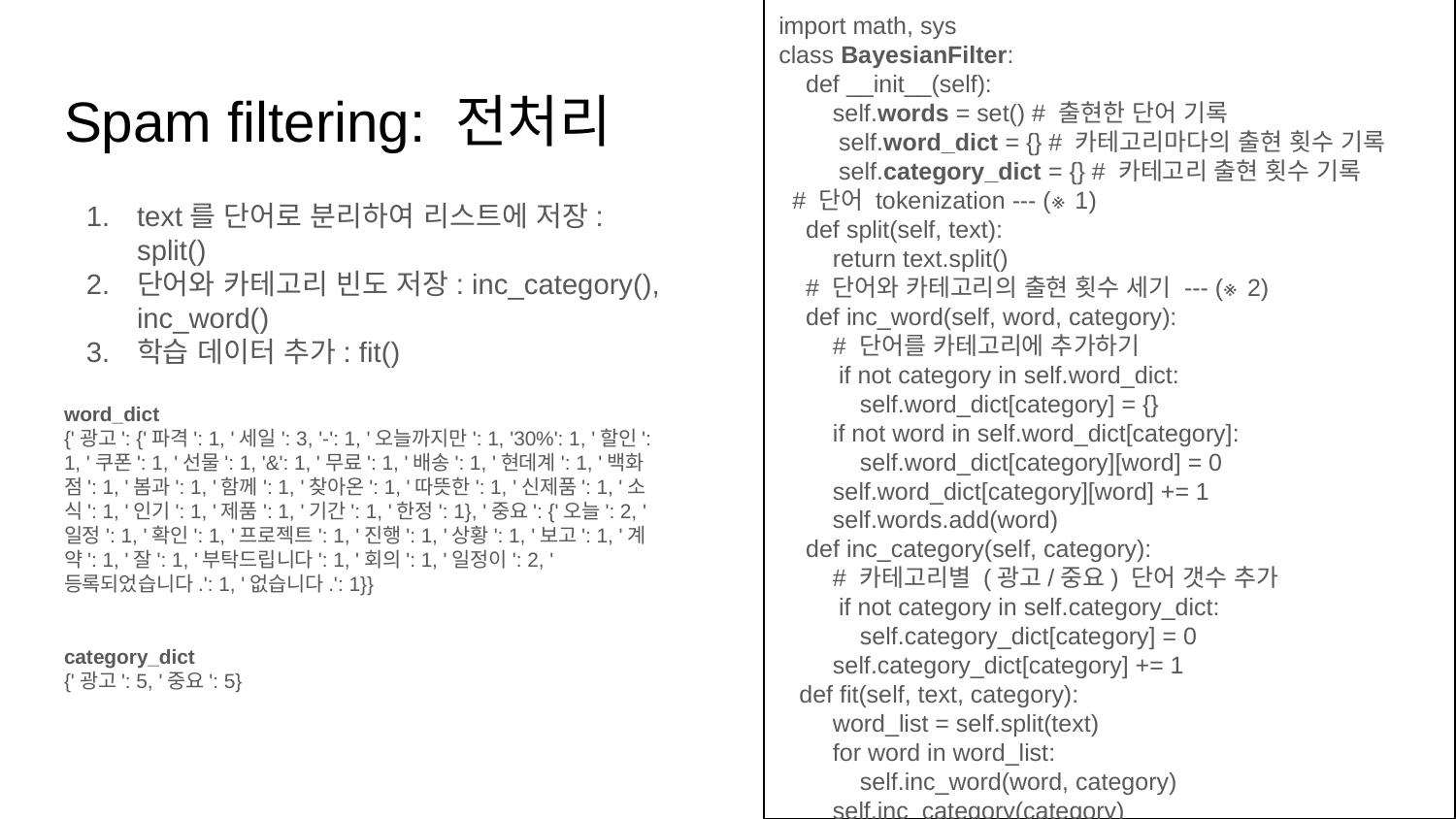

import math, sys
class BayesianFilter:
    def __init__(self):
        self.words = set() # 출현한 단어 기록
        self.word_dict = {} # 카테고리마다의 출현 횟수 기록
        self.category_dict = {} # 카테고리 출현 횟수 기록
  # 단어 tokenization --- (※1)
    def split(self, text):
        return text.split()
    # 단어와 카테고리의 출현 횟수 세기 --- (※2)
    def inc_word(self, word, category):
        # 단어를 카테고리에 추가하기
        if not category in self.word_dict:
            self.word_dict[category] = {}
        if not word in self.word_dict[category]:
            self.word_dict[category][word] = 0
        self.word_dict[category][word] += 1
        self.words.add(word)
    def inc_category(self, category):
        # 카테고리별 (광고/중요) 단어 갯수 추가
        if not category in self.category_dict:
            self.category_dict[category] = 0
        self.category_dict[category] += 1
   def fit(self, text, category):
        word_list = self.split(text)
        for word in word_list:
            self.inc_word(word, category)
        self.inc_category(category)
# Spam filtering: 전처리
text를 단어로 분리하여 리스트에 저장: split()
단어와 카테고리 빈도 저장: inc_category(), inc_word()
학습 데이터 추가: fit()

word_dict
{'광고': {'파격': 1, '세일': 3, '-': 1, '오늘까지만': 1, '30%': 1, '할인': 1, '쿠폰': 1, '선물': 1, '&': 1, '무료': 1, '배송': 1, '현데계': 1, '백화점': 1, '봄과': 1, '함께': 1, '찾아온': 1, '따뜻한': 1, '신제품': 1, '소식': 1, '인기': 1, '제품': 1, '기간': 1, '한정': 1}, '중요': {'오늘': 2, '일정': 1, '확인': 1, '프로젝트': 1, '진행': 1, '상황': 1, '보고': 1, '계약': 1, '잘': 1, '부탁드립니다': 1, '회의': 1, '일정이': 2, '등록되었습니다.': 1, '없습니다.': 1}}

category_dict
{'광고': 5, '중요': 5}